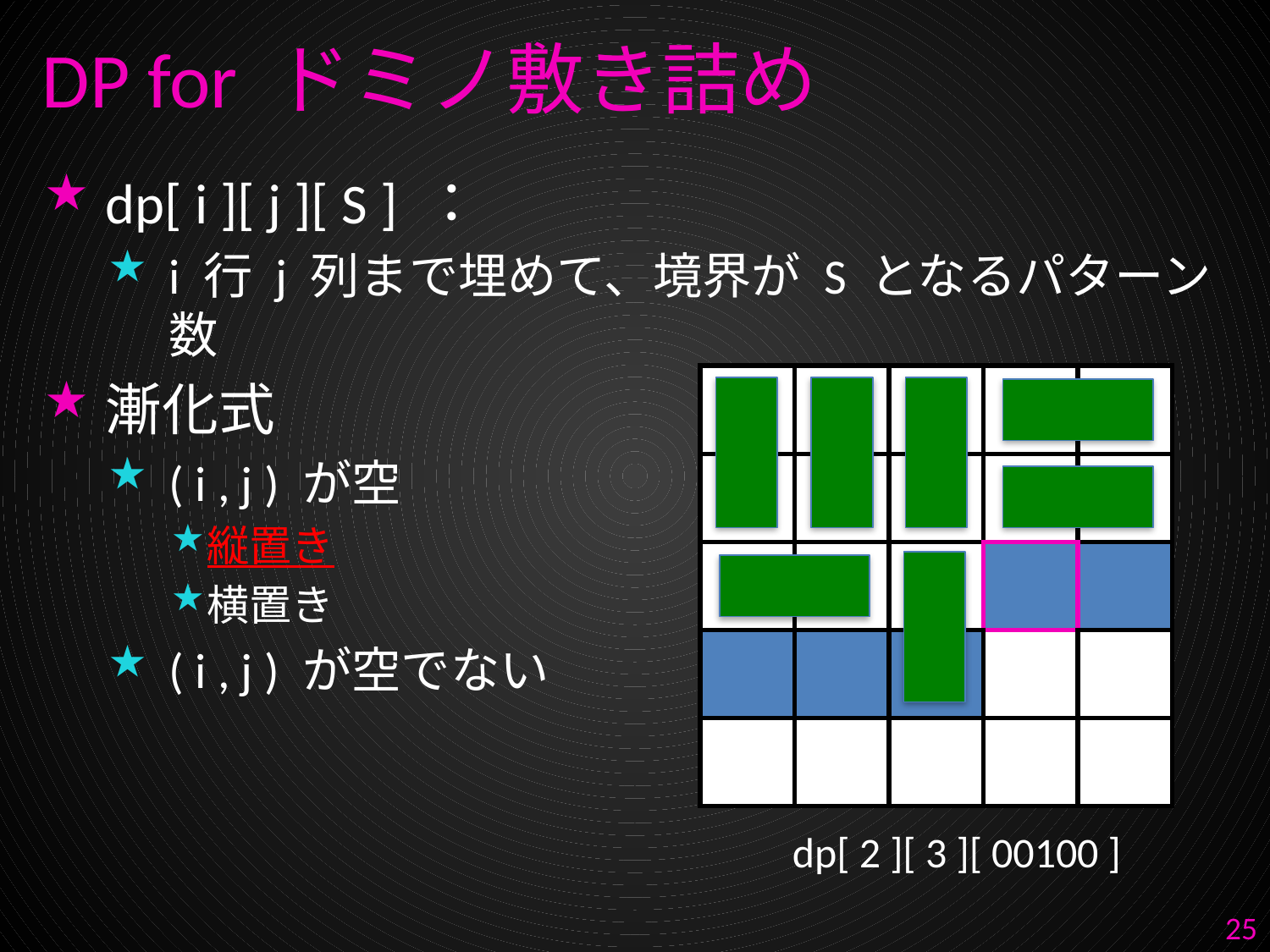

# DP for ドミノ敷き詰め
dp[ i ][ j ][ S ] ：
i 行 j 列まで埋めて、境界が S となるパターン数
漸化式
( i , j ) が空
縦置き
横置き
( i , j ) が空でない

|  |  |  |  |  |
| --- | --- | --- | --- | --- |
|  |  |  |  |  |
|  |  |  |  |  |
|  |  |  |  |  |
|  |  |  |  |  |

dp[ 2 ][ 3 ][ 00100 ]
25